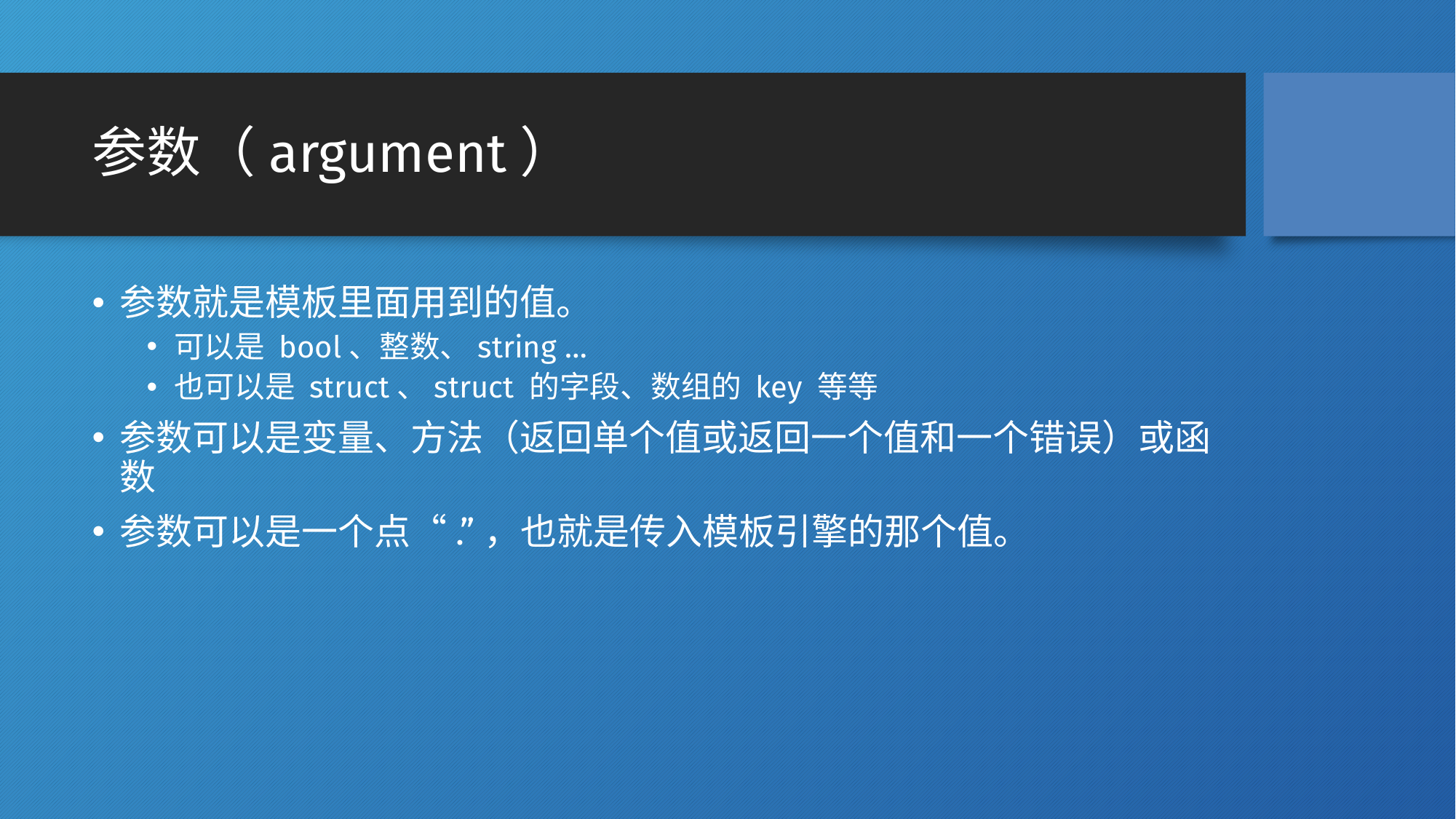

# 参数（argument）
参数就是模板里面用到的值。
可以是 bool、整数、string …
也可以是 struct、struct 的字段、数组的 key 等等
参数可以是变量、方法（返回单个值或返回一个值和一个错误）或函数
参数可以是一个点“.”，也就是传入模板引擎的那个值。